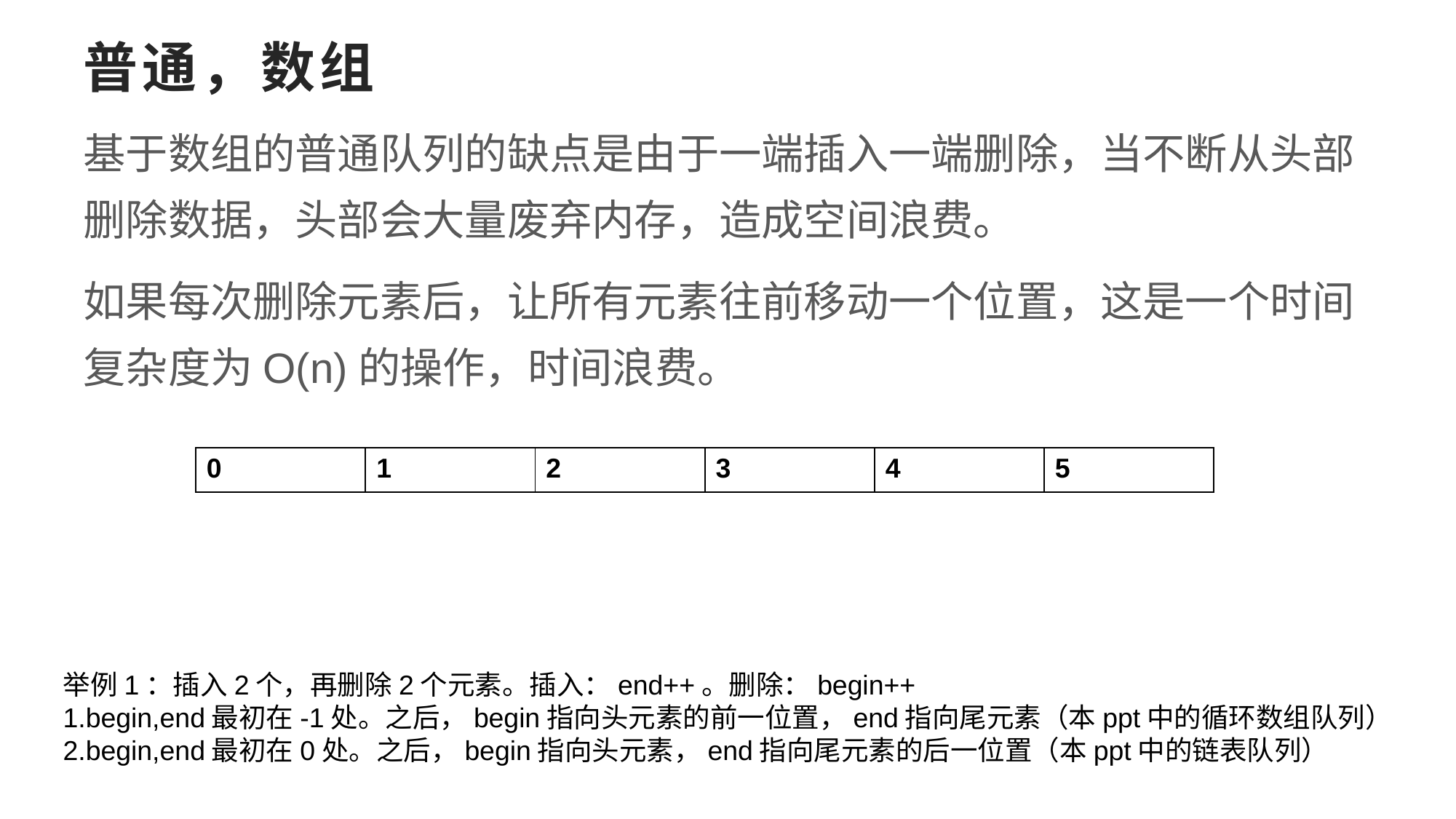

# 普通，数组
基于数组的普通队列的缺点是由于一端插入一端删除，当不断从头部删除数据，头部会大量废弃内存，造成空间浪费。
如果每次删除元素后，让所有元素往前移动一个位置，这是一个时间复杂度为O(n)的操作，时间浪费。

| 0 | 1 | 2 | 3 | 4 | 5 |
| --- | --- | --- | --- | --- | --- |
举例1：插入2个，再删除2个元素。插入：end++。删除：begin++
1.begin,end最初在-1处。之后，begin指向头元素的前一位置，end指向尾元素（本ppt中的循环数组队列）
2.begin,end最初在0处。之后，begin指向头元素，end指向尾元素的后一位置（本ppt中的链表队列）